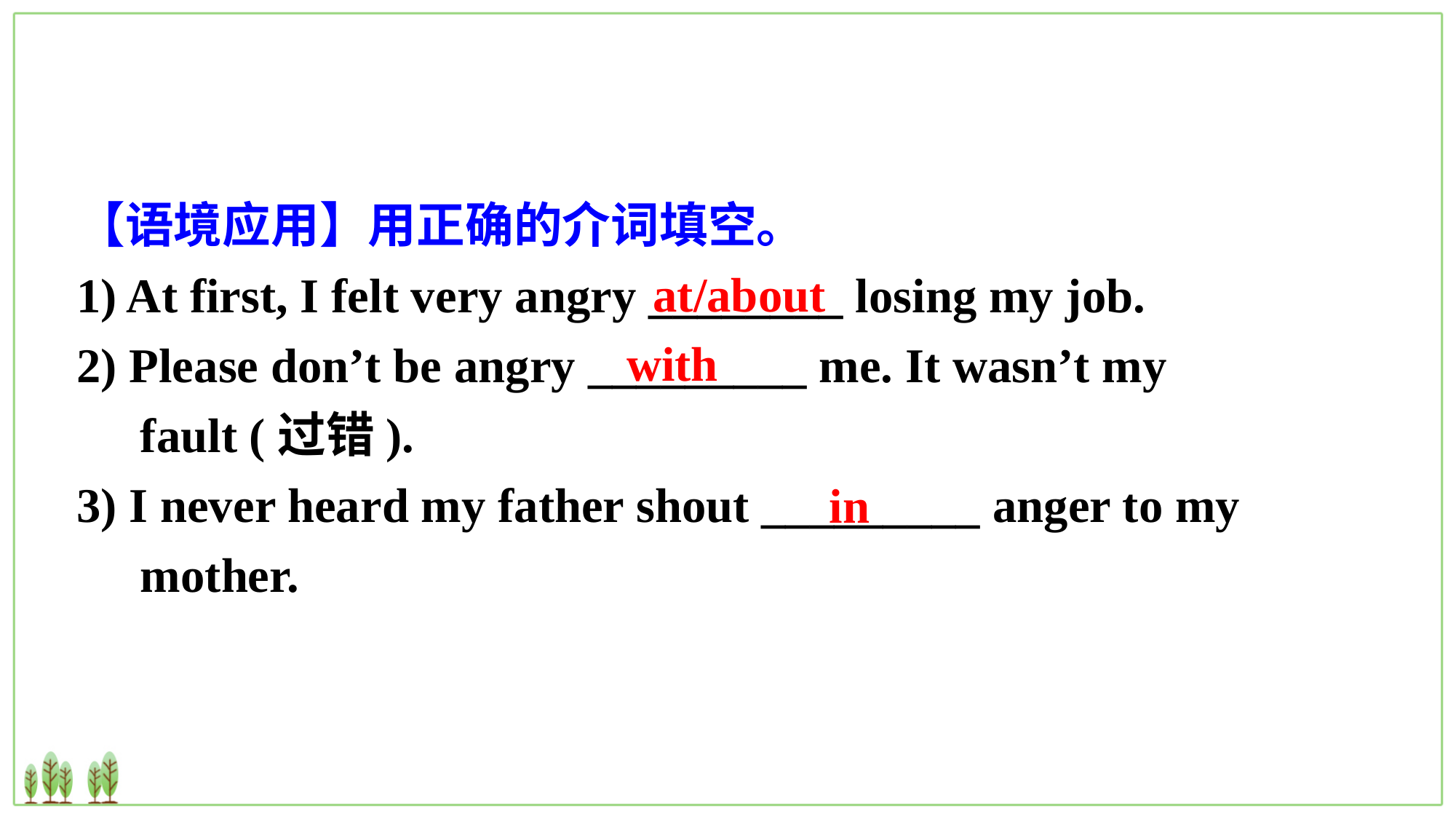

【语境应用】用正确的介词填空。
1) At first, I felt very angry ________ losing my job.
2) Please don’t be angry _________ me. It wasn’t my fault (过错).
3) I never heard my father shout _________ anger to my mother.
at/about
with
in